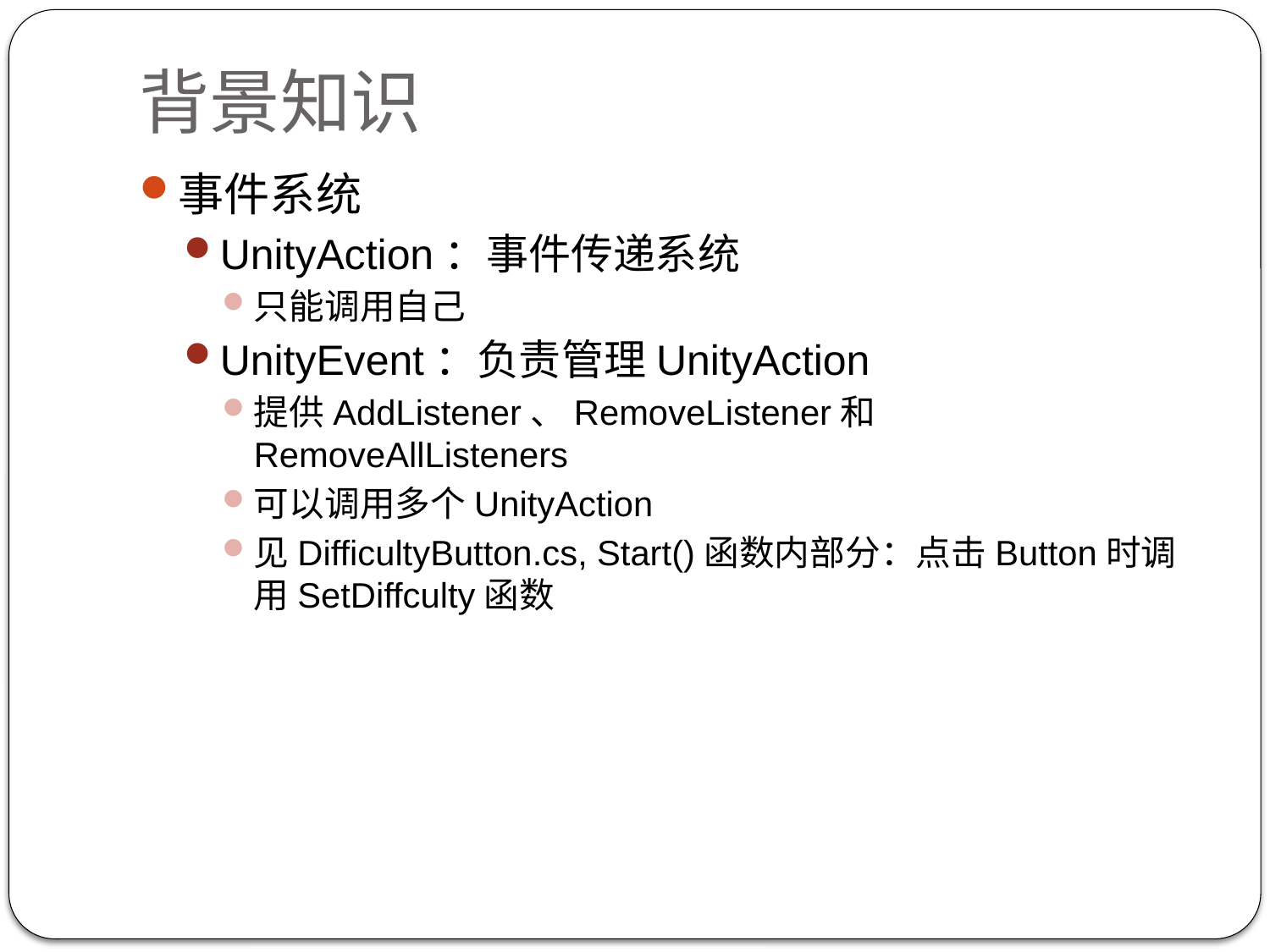

# 背景知识
事件系统
UnityAction：事件传递系统
只能调用自己
UnityEvent：负责管理UnityAction
提供AddListener、RemoveListener和RemoveAllListeners
可以调用多个UnityAction
见DifficultyButton.cs, Start()函数内部分：点击Button时调用SetDiffculty函数